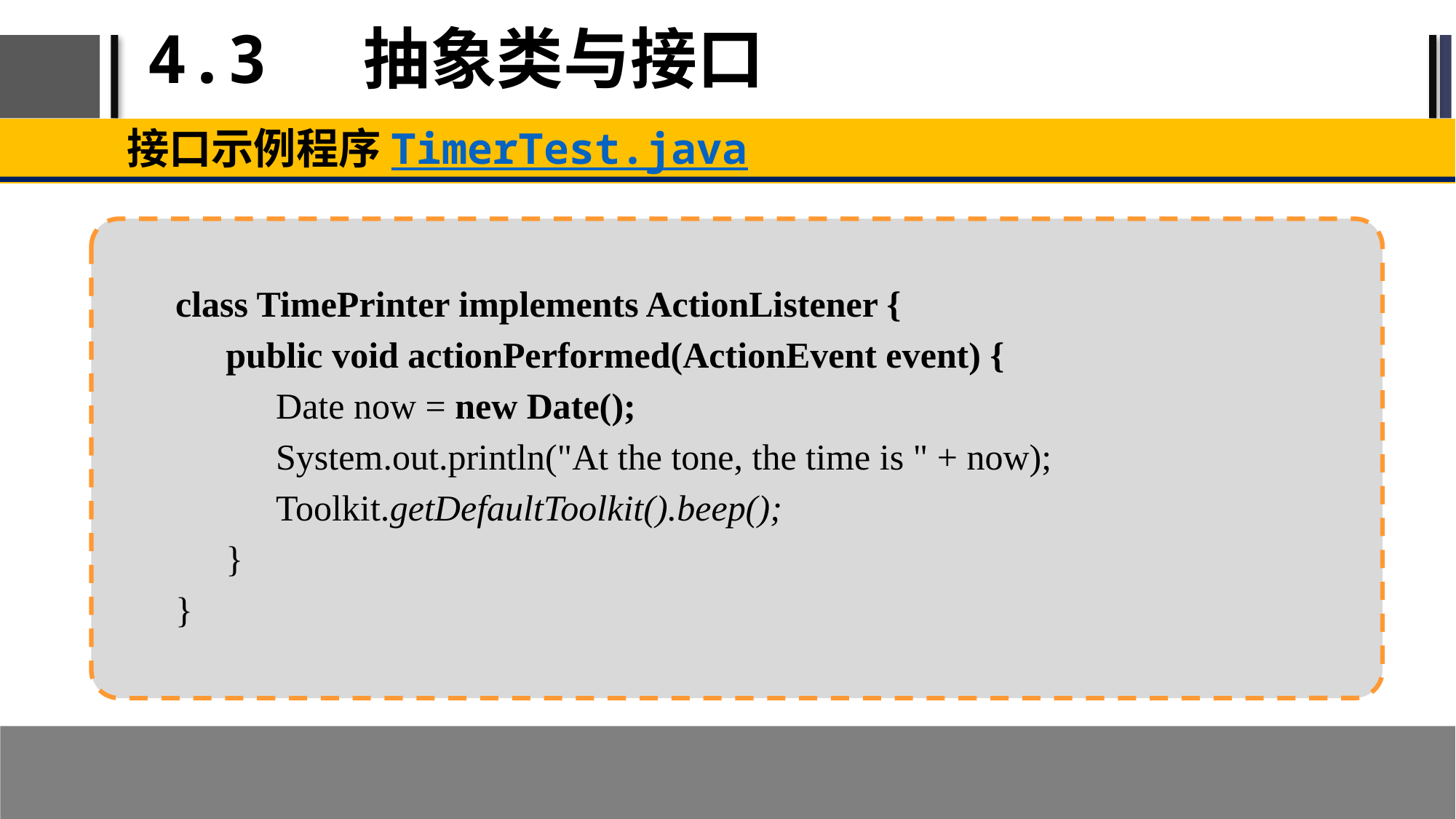

# 4.3  抽象类与接口
接口示例程序TimerTest.java

class TimePrinter implements ActionListener {
public void actionPerformed(ActionEvent event) {
Date now = new Date();
System.out.println("At the tone, the time is " + now);
Toolkit.getDefaultToolkit().beep();
}
}